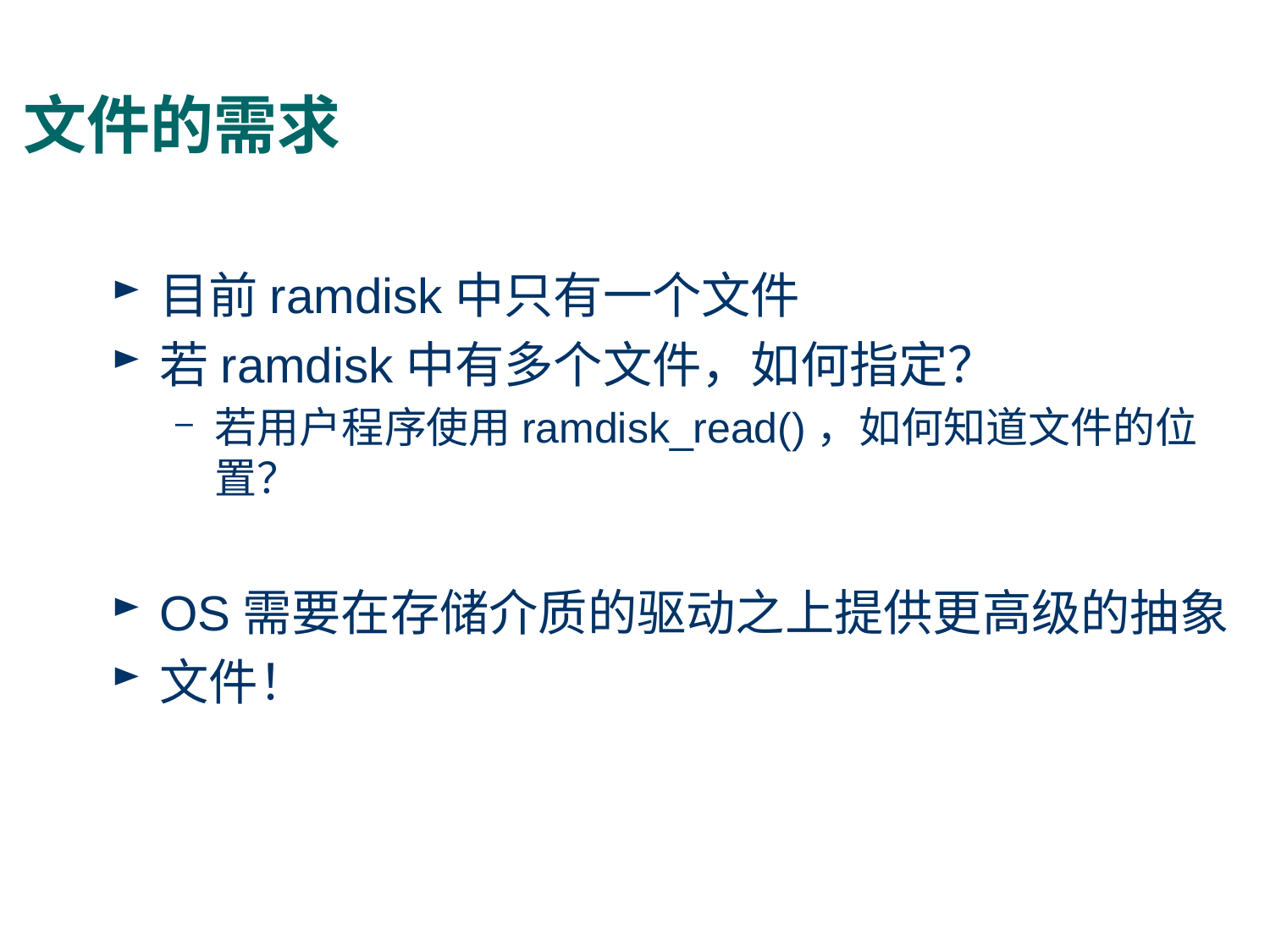

# 文件的需求
目前ramdisk中只有一个文件
若ramdisk中有多个文件，如何指定？
若用户程序使用ramdisk_read()，如何知道文件的位置？

OS需要在存储介质的驱动之上提供更高级的抽象
文件！